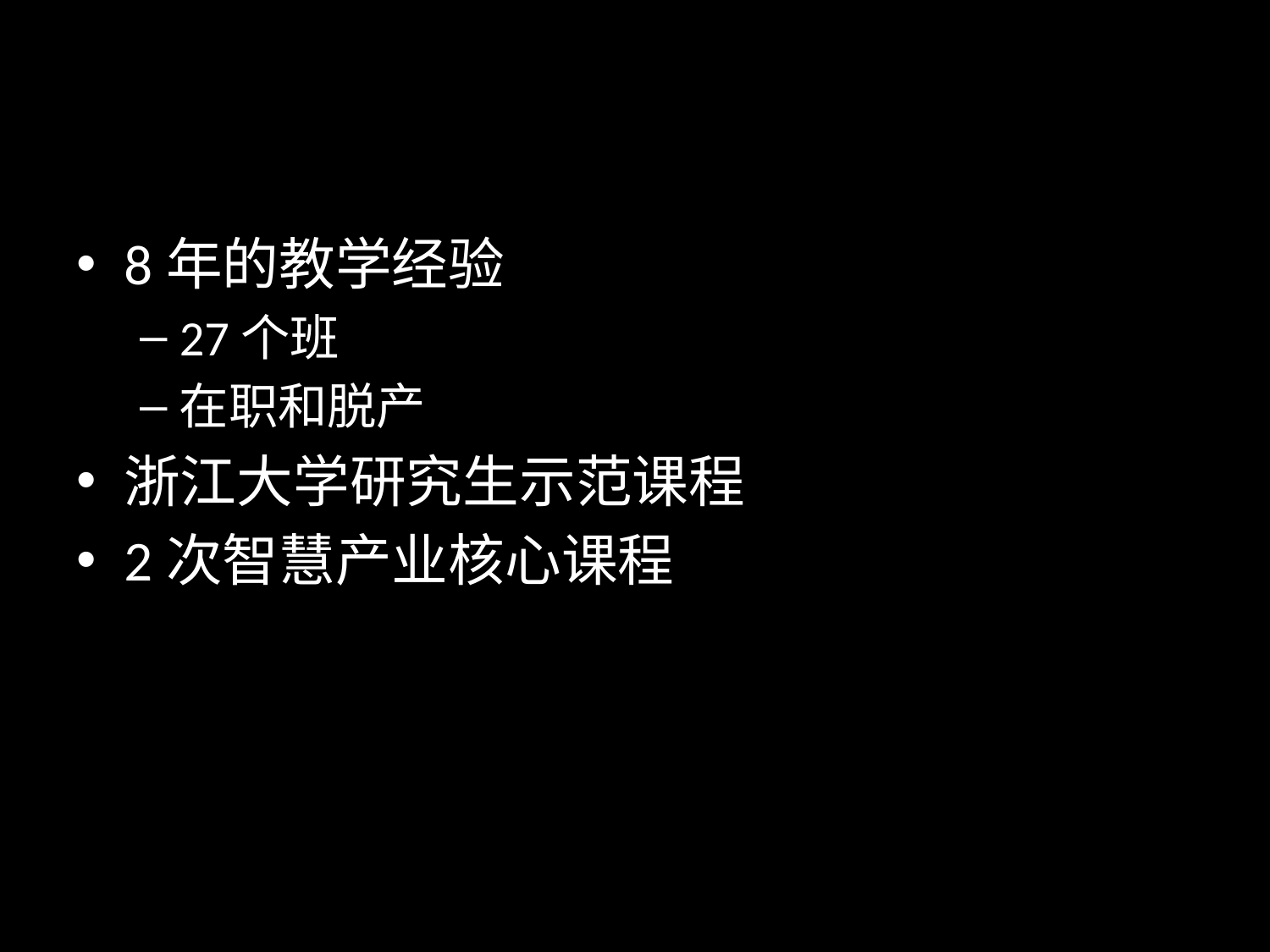

#
8年的教学经验
27个班
在职和脱产
浙江大学研究生示范课程
2次智慧产业核心课程